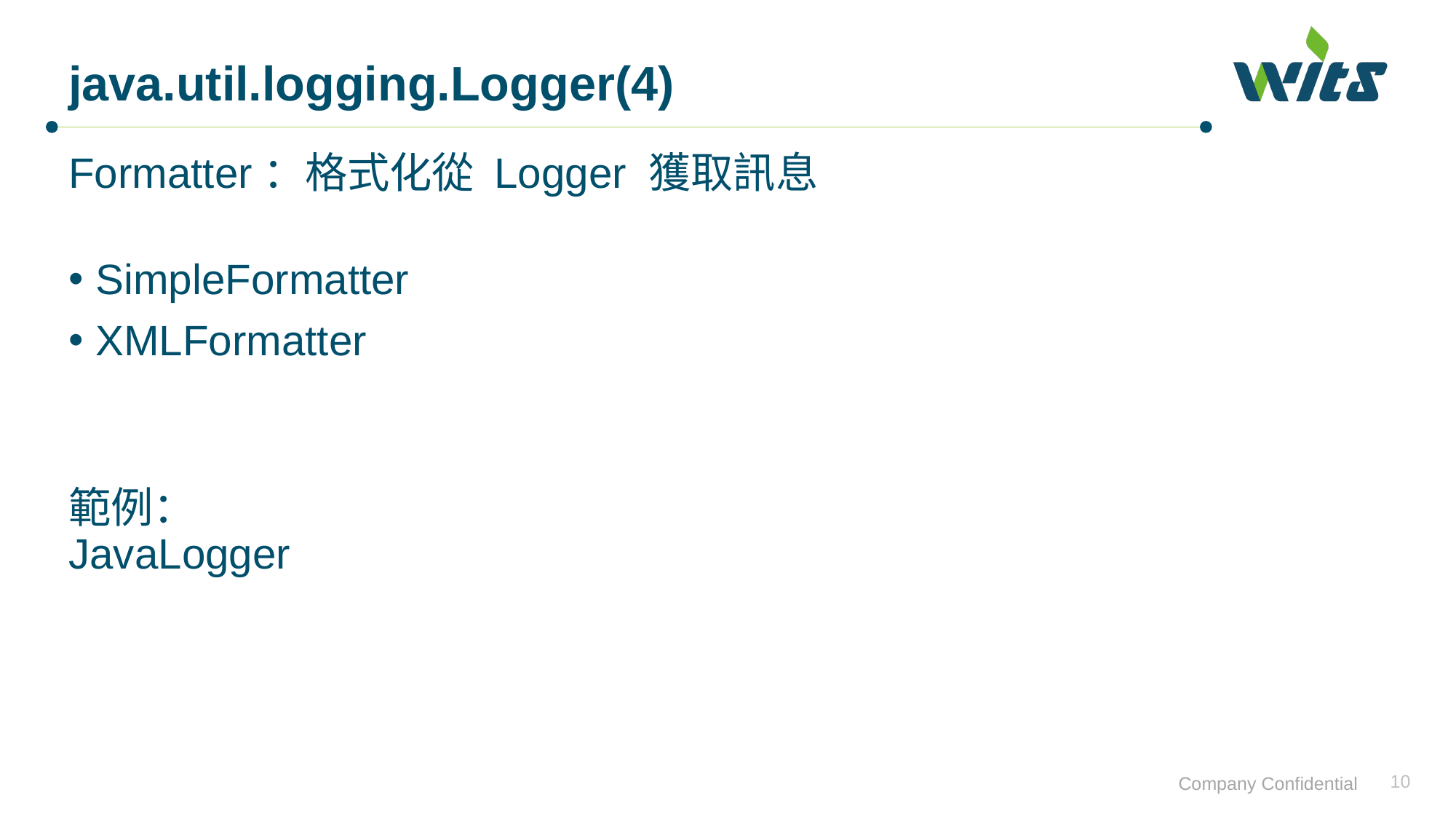

# java.util.logging.Logger(4)
Formatter：格式化從 Logger 獲取訊息

SimpleFormatter
XMLFormatter

範例：
JavaLogger

10